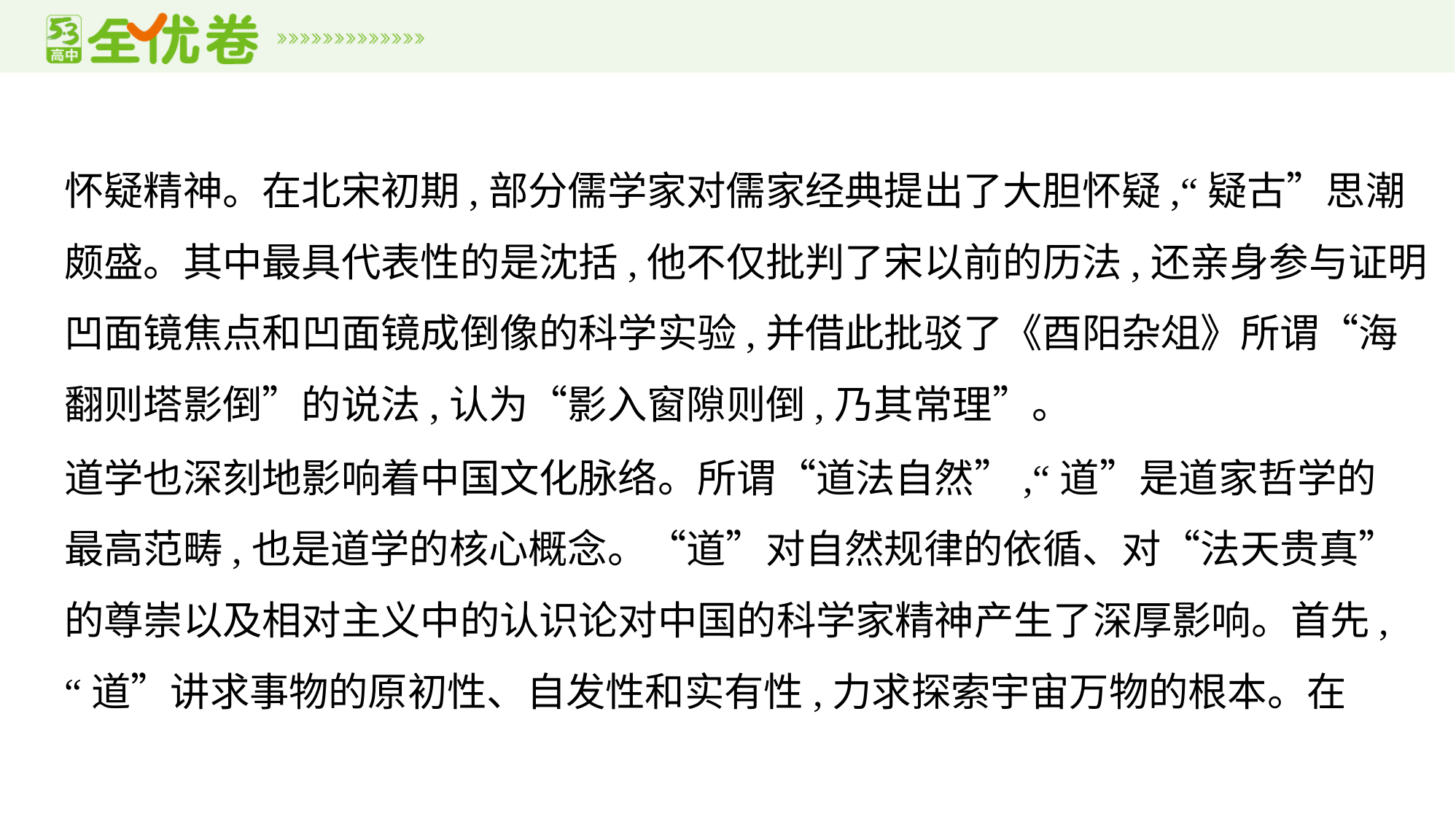

怀疑精神。在北宋初期,部分儒学家对儒家经典提出了大胆怀疑,“疑古”思潮
颇盛。其中最具代表性的是沈括,他不仅批判了宋以前的历法,还亲身参与证明
凹面镜焦点和凹面镜成倒像的科学实验,并借此批驳了《酉阳杂俎》所谓“海
翻则塔影倒”的说法,认为“影入窗隙则倒,乃其常理”。
道学也深刻地影响着中国文化脉络。所谓“道法自然”,“道”是道家哲学的
最高范畴,也是道学的核心概念。“道”对自然规律的依循、对“法天贵真”
的尊崇以及相对主义中的认识论对中国的科学家精神产生了深厚影响。首先,
“道”讲求事物的原初性、自发性和实有性,力求探索宇宙万物的根本。在